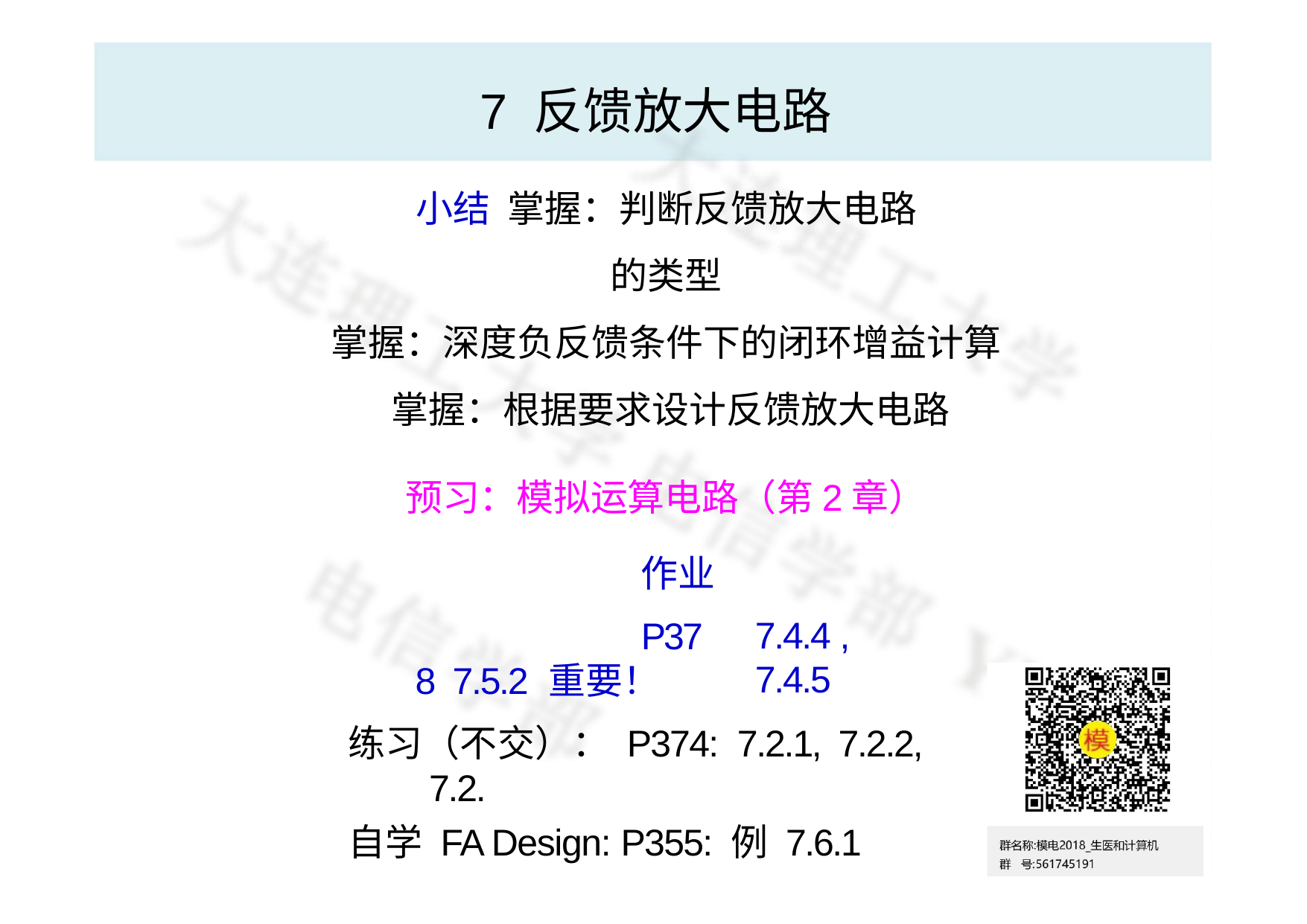

# 7 反馈放大电路
小结  掌握：判断反馈放大电路的类型
掌握：深度负反馈条件下的闭环增益计算  掌握：根据要求设计反馈放大电路

预习：模拟运算电路（第2章）
作业
P378  7.5.2 重要！
7.4.4 , 7.4.5

3

31

练习（不交）： P374:  7.2.1,  7.2.2, 7.2.
自学 FA Design: P355: 例 7.6.1